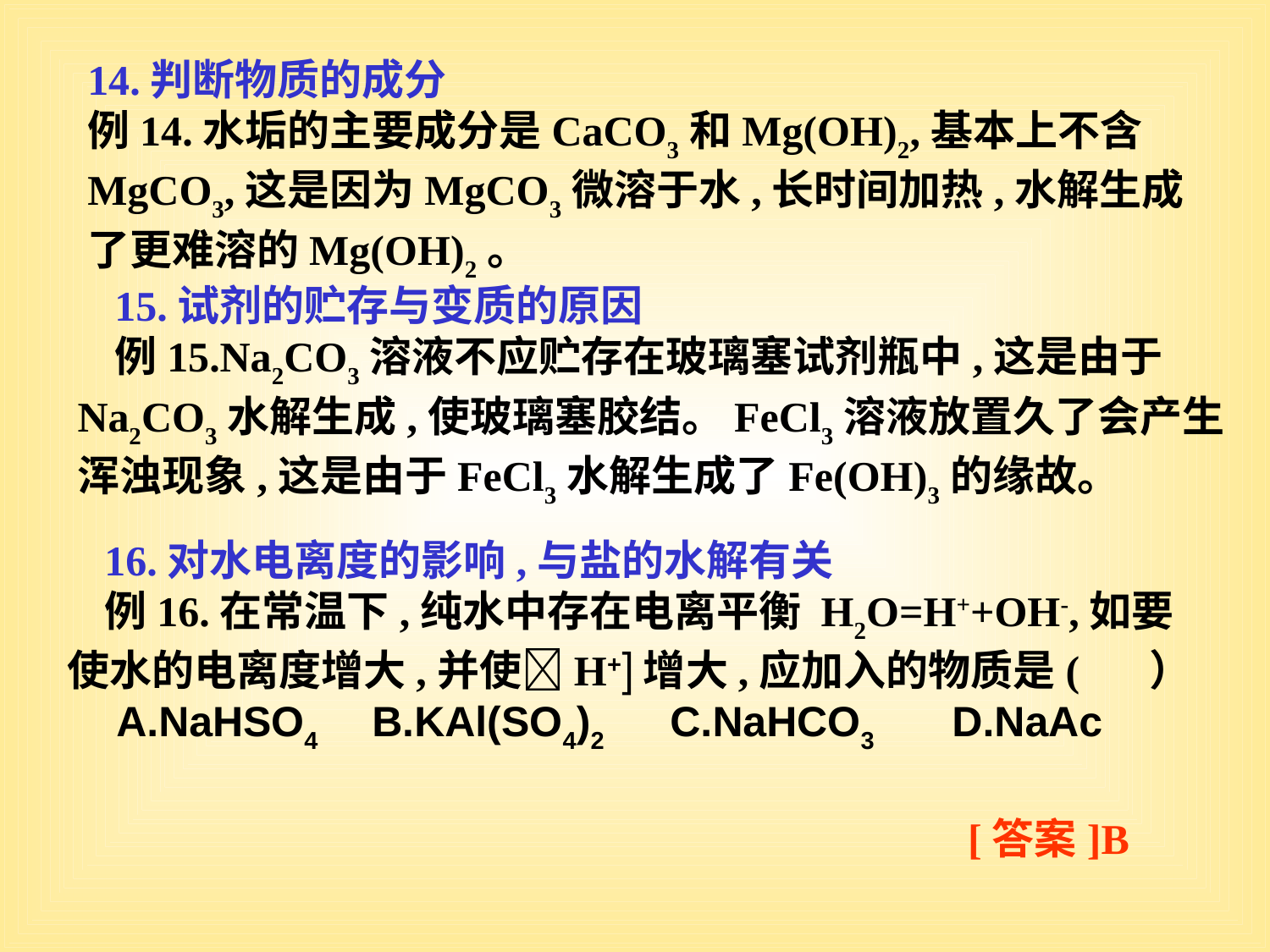

14.判断物质的成分
例14.水垢的主要成分是CaCO3和Mg(OH)2,基本上不含MgCO3,这是因为MgCO3微溶于水,长时间加热,水解生成了更难溶的Mg(OH)2。
15.试剂的贮存与变质的原因
例15.Na2CO3溶液不应贮存在玻璃塞试剂瓶中,这是由于Na2CO3水解生成,使玻璃塞胶结。FeCl3溶液放置久了会产生浑浊现象,这是由于FeCl3水解生成了Fe(OH)3的缘故。
16.对水电离度的影响,与盐的水解有关
例16.在常温下,纯水中存在电离平衡 H2O=H++OH-,如要使水的电离度增大,并使[H+]增大,应加入的物质是(     ）
 A.NaHSO4     B.KAl(SO4)2      C.NaHCO3       D.NaAc
[答案]B